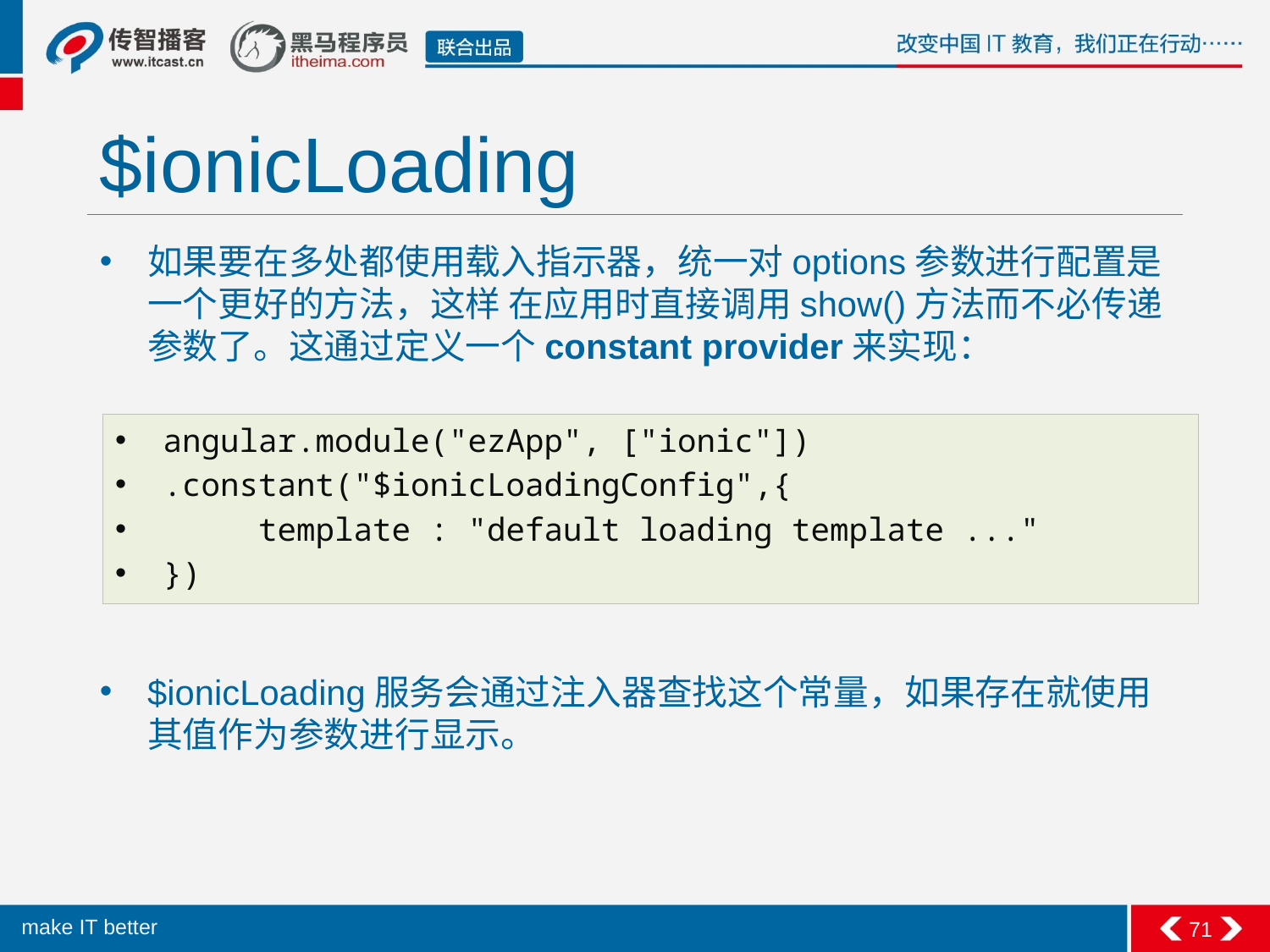

# $ionicLoading
如果要在多处都使用载入指示器，统一对options参数进行配置是一个更好的方法，这样 在应用时直接调用show()方法而不必传递参数了。这通过定义一个constant provider来实现：

$ionicLoading服务会通过注入器查找这个常量，如果存在就使用其值作为参数进行显示。
angular.module("ezApp", ["ionic"])
.constant("$ionicLoadingConfig",{
     template : "default loading template ..."
})
71

make IT better